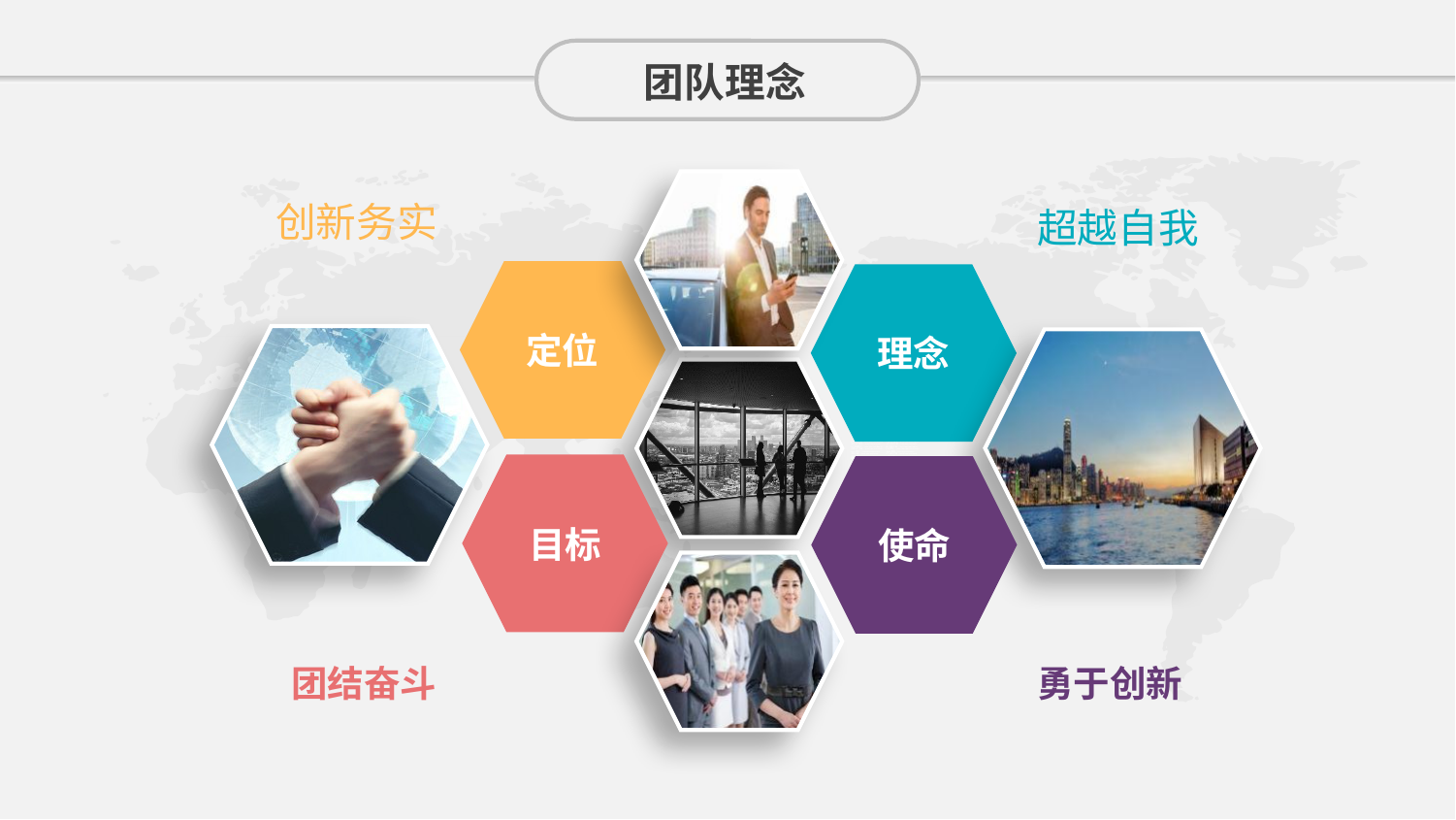

团队理念
创新务实

超越自我
定位
理念

目标
使命

团结奋斗
勇于创新